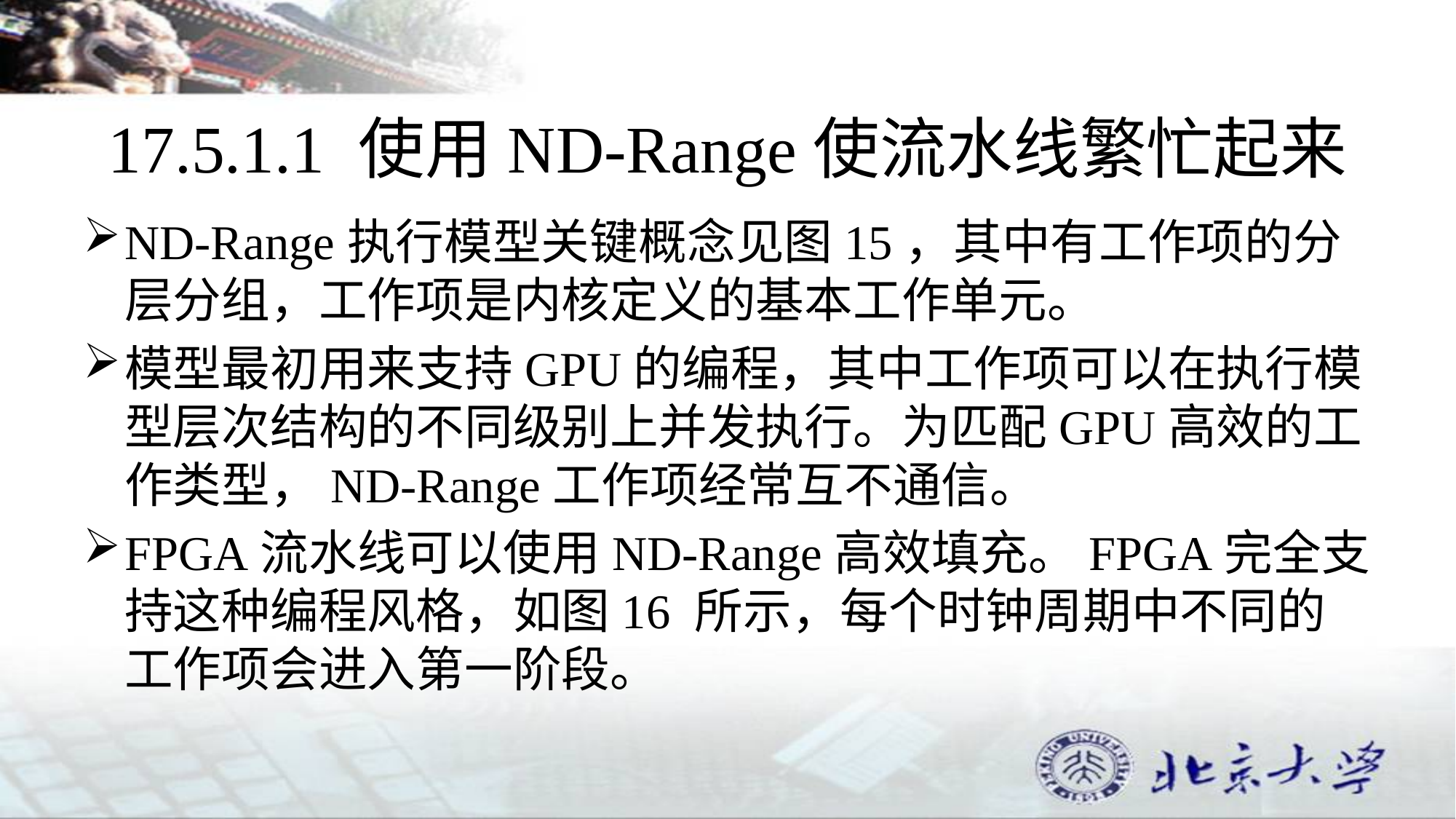

# 17.5.1.1 使用ND-Range使流水线繁忙起来
ND-Range执行模型关键概念见图15，其中有工作项的分层分组，工作项是内核定义的基本工作单元。
模型最初用来支持GPU的编程，其中工作项可以在执行模型层次结构的不同级别上并发执行。为匹配GPU高效的工作类型，ND-Range工作项经常互不通信。
FPGA流水线可以使用ND-Range高效填充。FPGA完全支持这种编程风格，如图16 所示，每个时钟周期中不同的工作项会进入第一阶段。